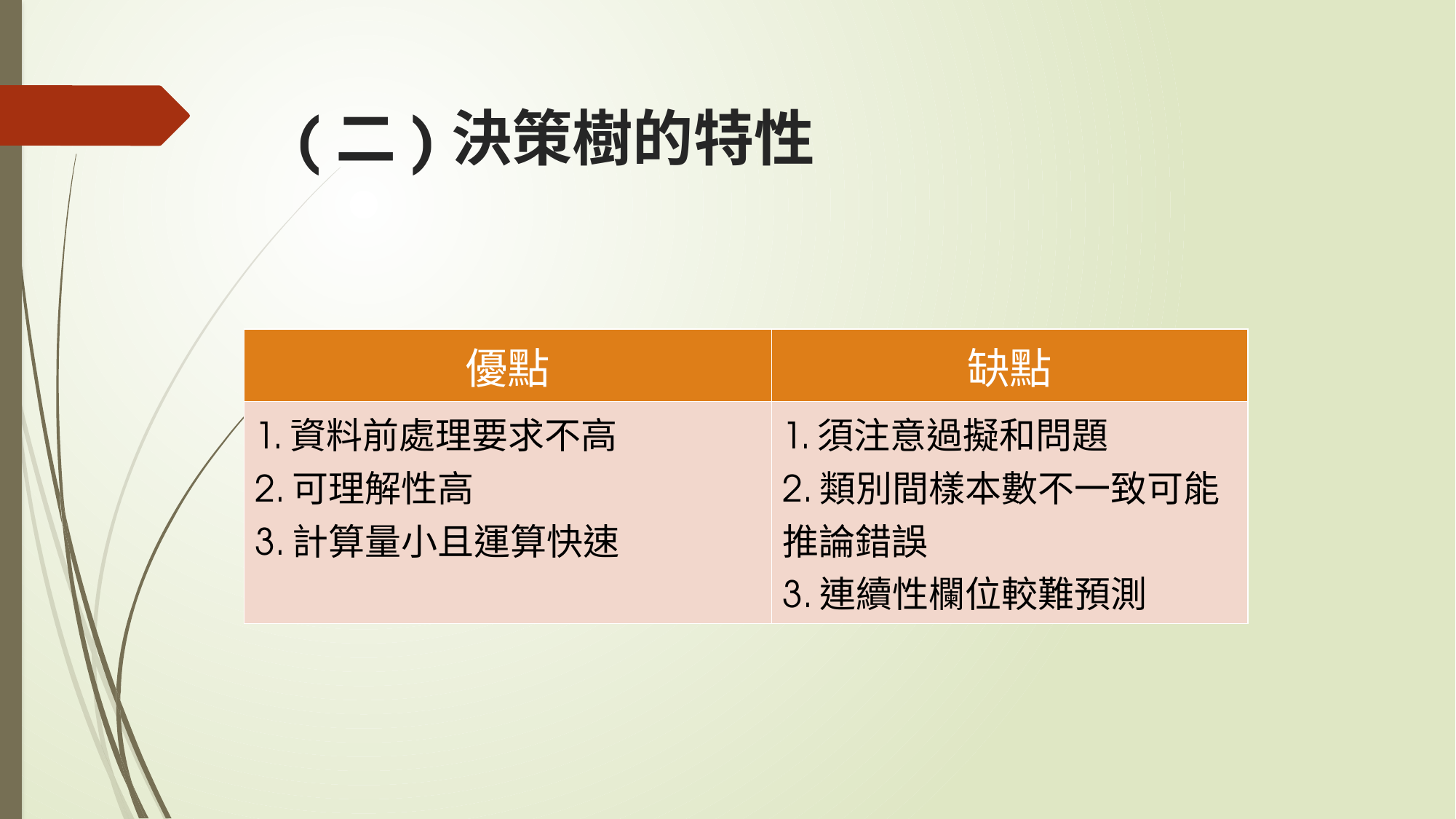

# (二)決策樹的特性
| 優點 | 缺點 |
| --- | --- |
| 1.資料前處理要求不高 2.可理解性高 3.計算量小且運算快速 | 1.須注意過擬和問題 2.類別間樣本數不一致可能推論錯誤 3.連續性欄位較難預測 |